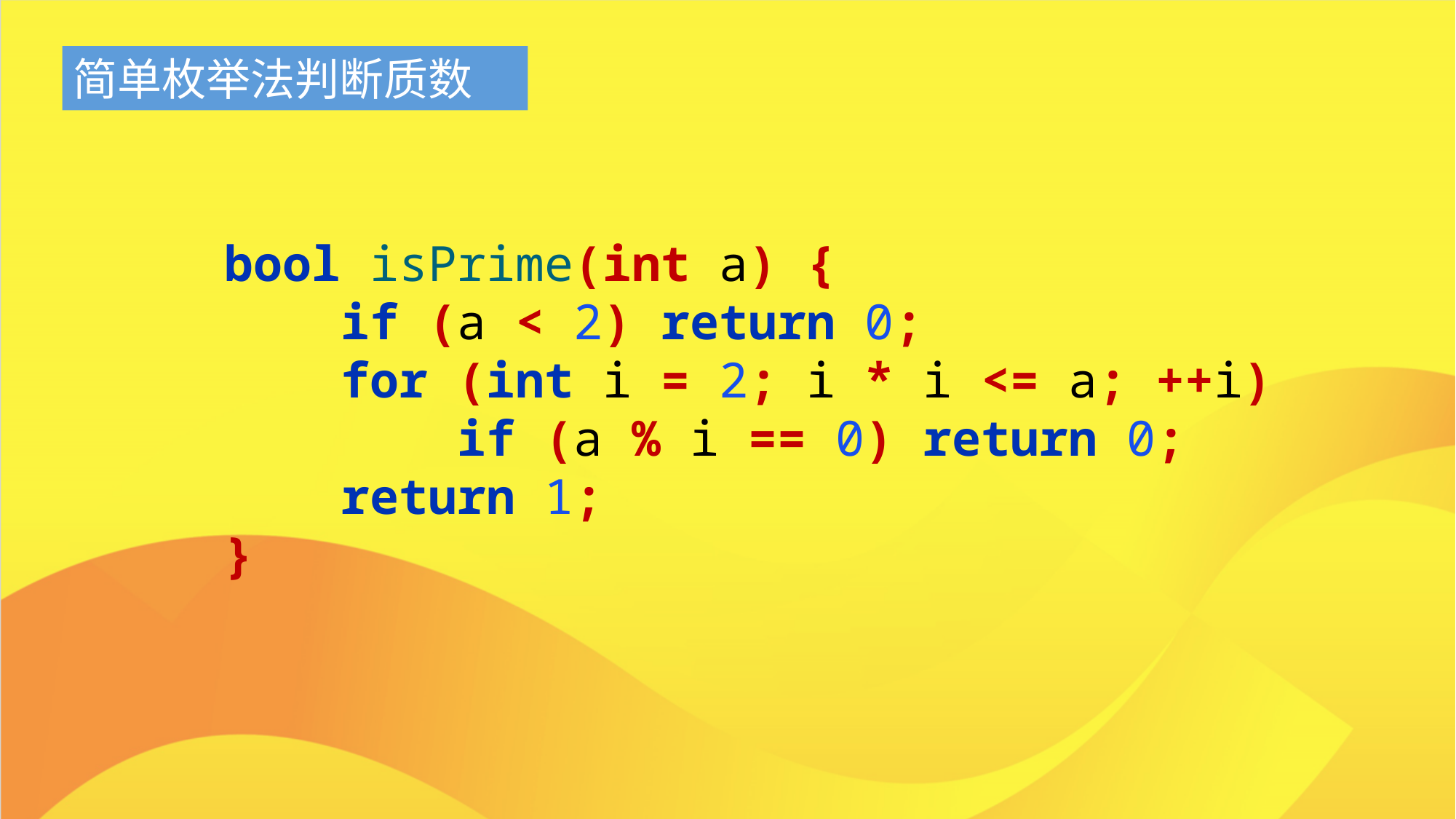

简单枚举法判断质数
bool isPrime(int a) {
    if (a < 2) return 0;
    for (int i = 2; i * i <= a; ++i)
        if (a % i == 0) return 0;
    return 1;
}